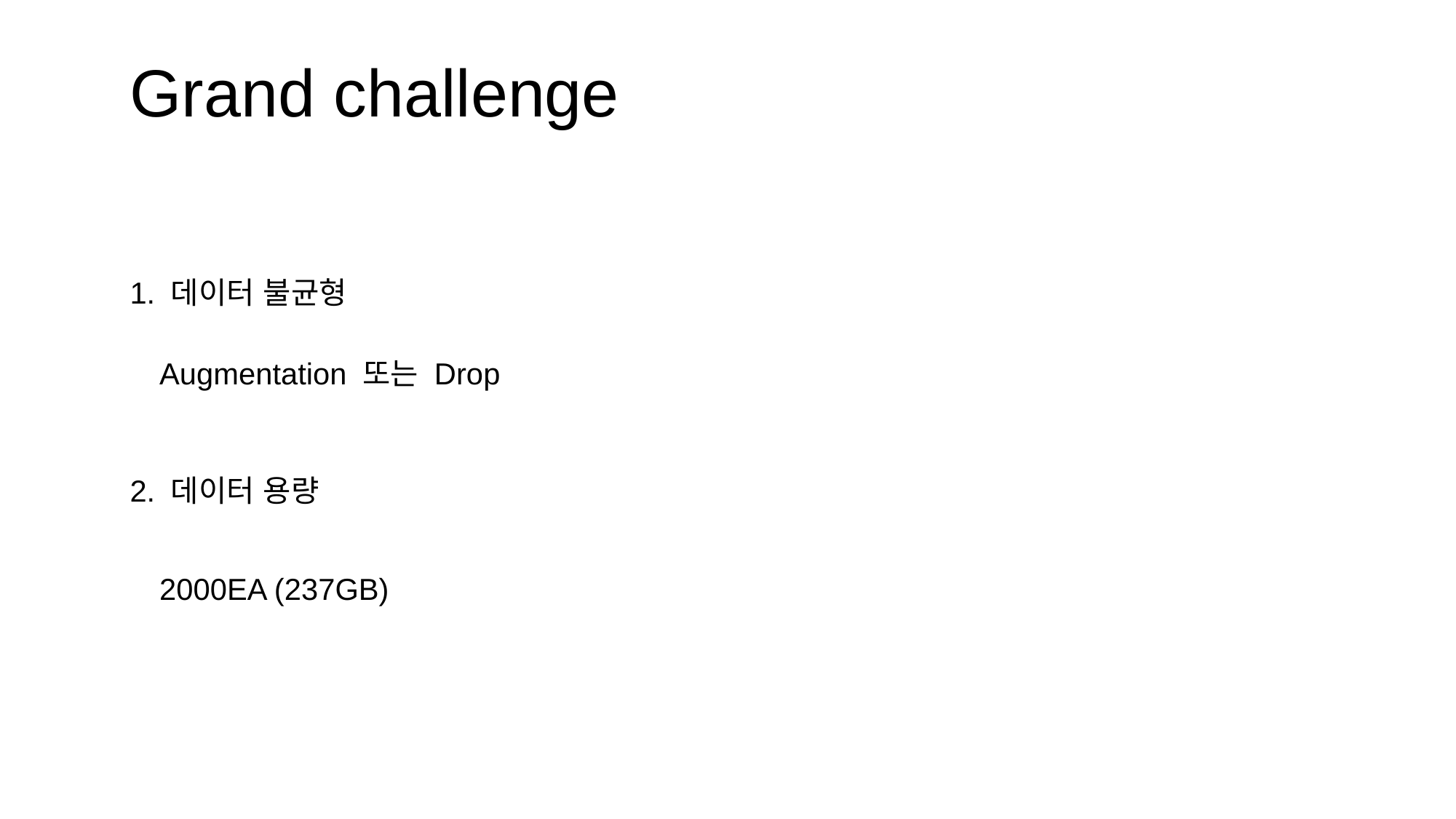

# Grand challenge
1. 데이터 불균형
Augmentation 또는 Drop

2. 데이터 용량
2000EA (237GB)